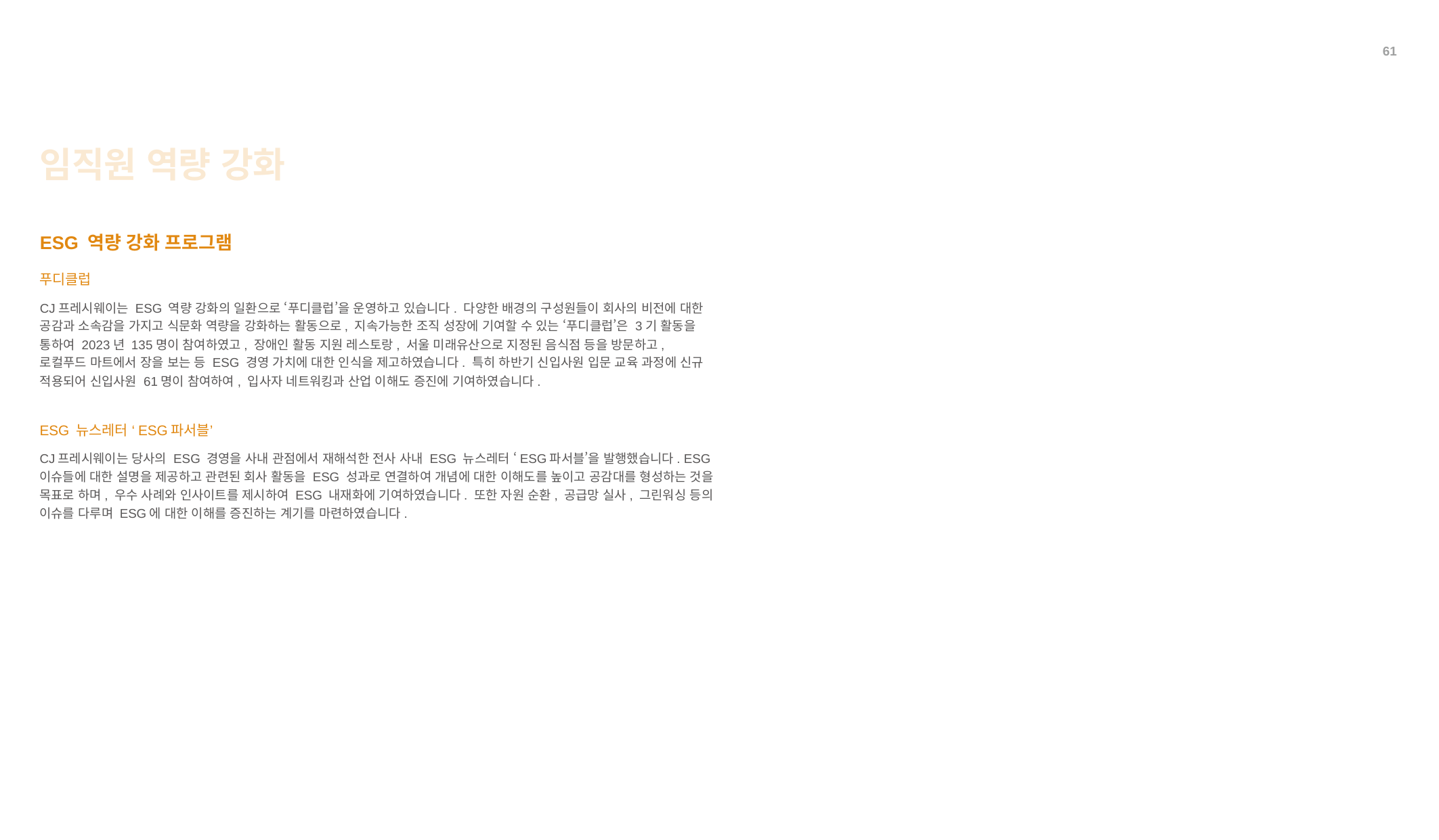

61
임직원 역량 강화
ESG 역량 강화 프로그램
푸디클럽
CJ프레시웨이는 ESG 역량 강화의 일환으로 ‘푸디클럽’을 운영하고 있습니다. 다양한 배경의 구성원들이 회사의 비전에 대한 공감과 소속감을 가지고 식문화 역량을 강화하는 활동으로, 지속가능한 조직 성장에 기여할 수 있는 ‘푸디클럽’은 3기 활동을 통하여 2023년 135명이 참여하였고, 장애인 활동 지원 레스토랑, 서울 미래유산으로 지정된 음식점 등을 방문하고, 로컬푸드 마트에서 장을 보는 등 ESG 경영 가치에 대한 인식을 제고하였습니다. 특히 하반기 신입사원 입문 교육 과정에 신규 적용되어 신입사원 61명이 참여하여, 입사자 네트워킹과 산업 이해도 증진에 기여하였습니다.
ESG 뉴스레터 ‘ESG파서블’
CJ프레시웨이는 당사의 ESG 경영을 사내 관점에서 재해석한 전사 사내 ESG 뉴스레터 ‘ESG파서블’을 발행했습니다. ESG 이슈들에 대한 설명을 제공하고 관련된 회사 활동을 ESG 성과로 연결하여 개념에 대한 이해도를 높이고 공감대를 형성하는 것을 목표로 하며, 우수 사례와 인사이트를 제시하여 ESG 내재화에 기여하였습니다. 또한 자원 순환, 공급망 실사, 그린워싱 등의 이슈를 다루며 ESG에 대한 이해를 증진하는 계기를 마련하였습니다.